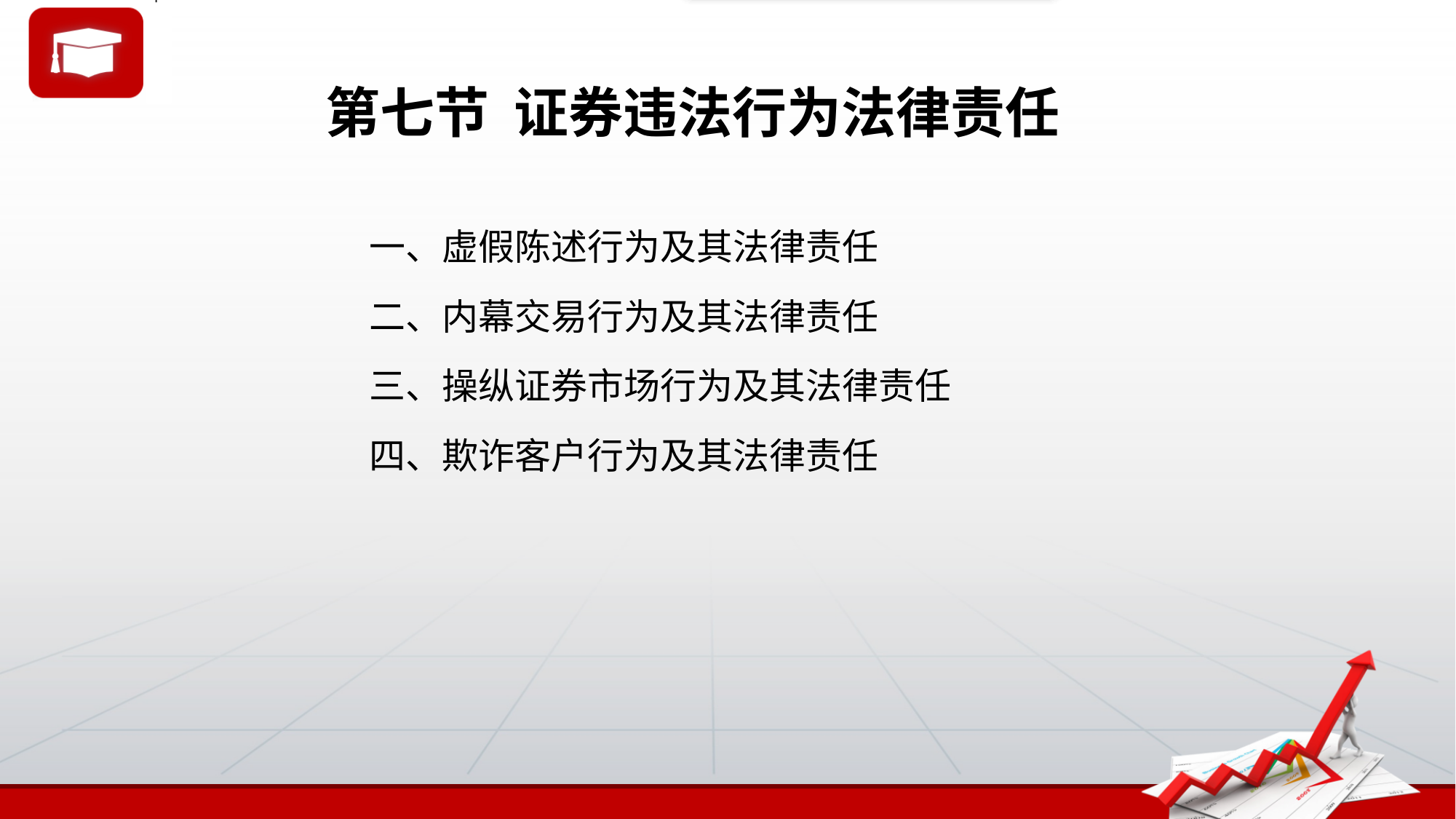

# 第七节  证券违法行为法律责任
一、虚假陈述行为及其法律责任
二、内幕交易行为及其法律责任
三、操纵证券市场行为及其法律责任
四、欺诈客户行为及其法律责任